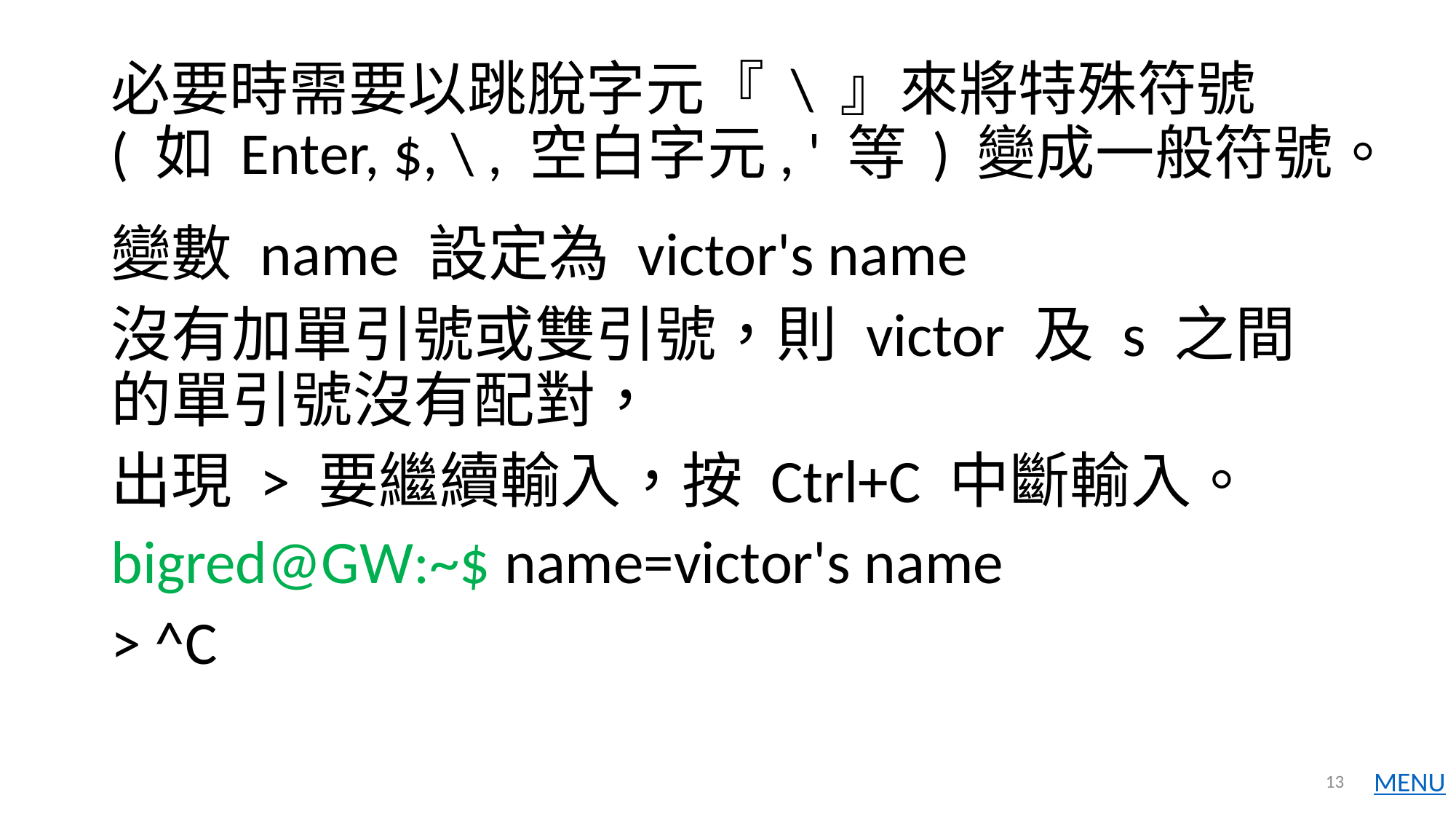

# 必要時需要以跳脫字元『 \ 』來將特殊符號 ( 如 Enter, $, \ , 空白字元, ' 等 ) 變成一般符號。
變數 name 設定為 victor's name
沒有加單引號或雙引號，則 victor 及 s 之間的單引號沒有配對，
出現 > 要繼續輸入，按 Ctrl+C 中斷輸入。
bigred@GW:~$ name=victor's name
> ^C
13